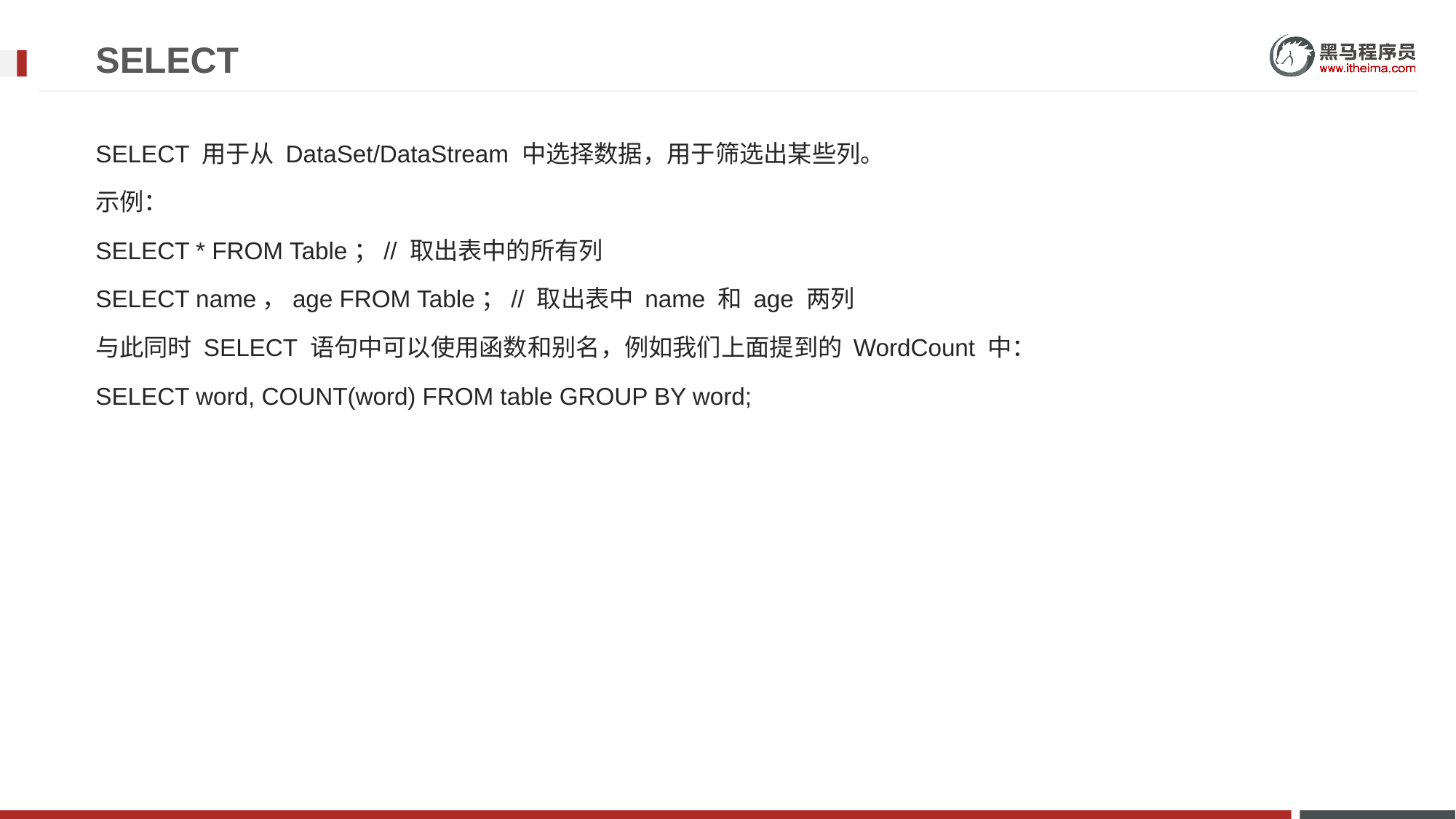

# SELECT
SELECT 用于从 DataSet/DataStream 中选择数据，用于筛选出某些列。
示例：
SELECT * FROM Table；// 取出表中的所有列
SELECT name，age FROM Table；// 取出表中 name 和 age 两列
与此同时 SELECT 语句中可以使用函数和别名，例如我们上面提到的 WordCount 中：
SELECT word, COUNT(word) FROM table GROUP BY word;